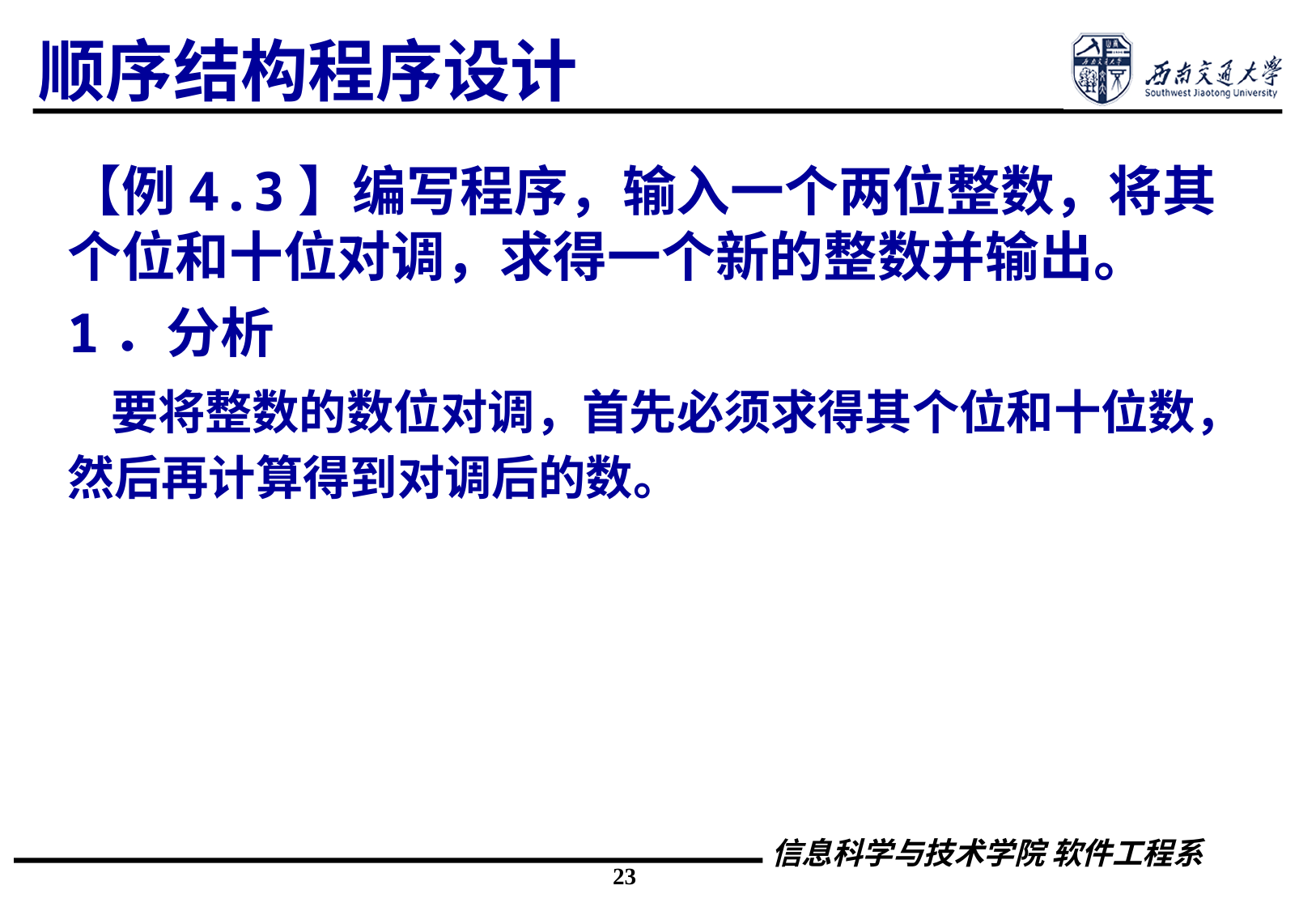

# 顺序结构程序设计
【例4.3】编写程序，输入一个两位整数，将其个位和十位对调，求得一个新的整数并输出。
1．分析
   要将整数的数位对调，首先必须求得其个位和十位数，然后再计算得到对调后的数。

23